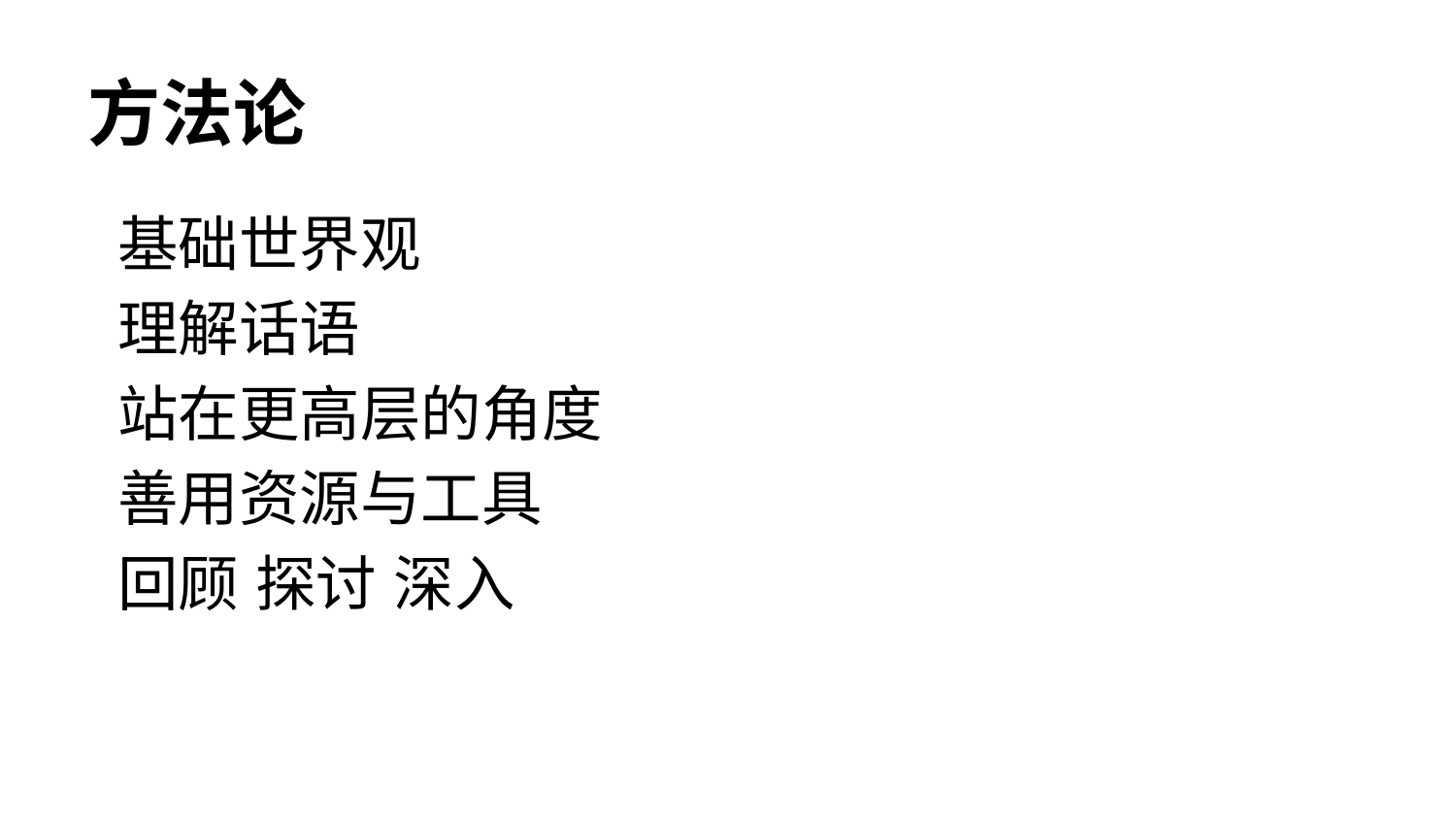

# 方法论
基础世界观
理解话语
站在更高层的角度
善用资源与工具
回顾 探讨 深入